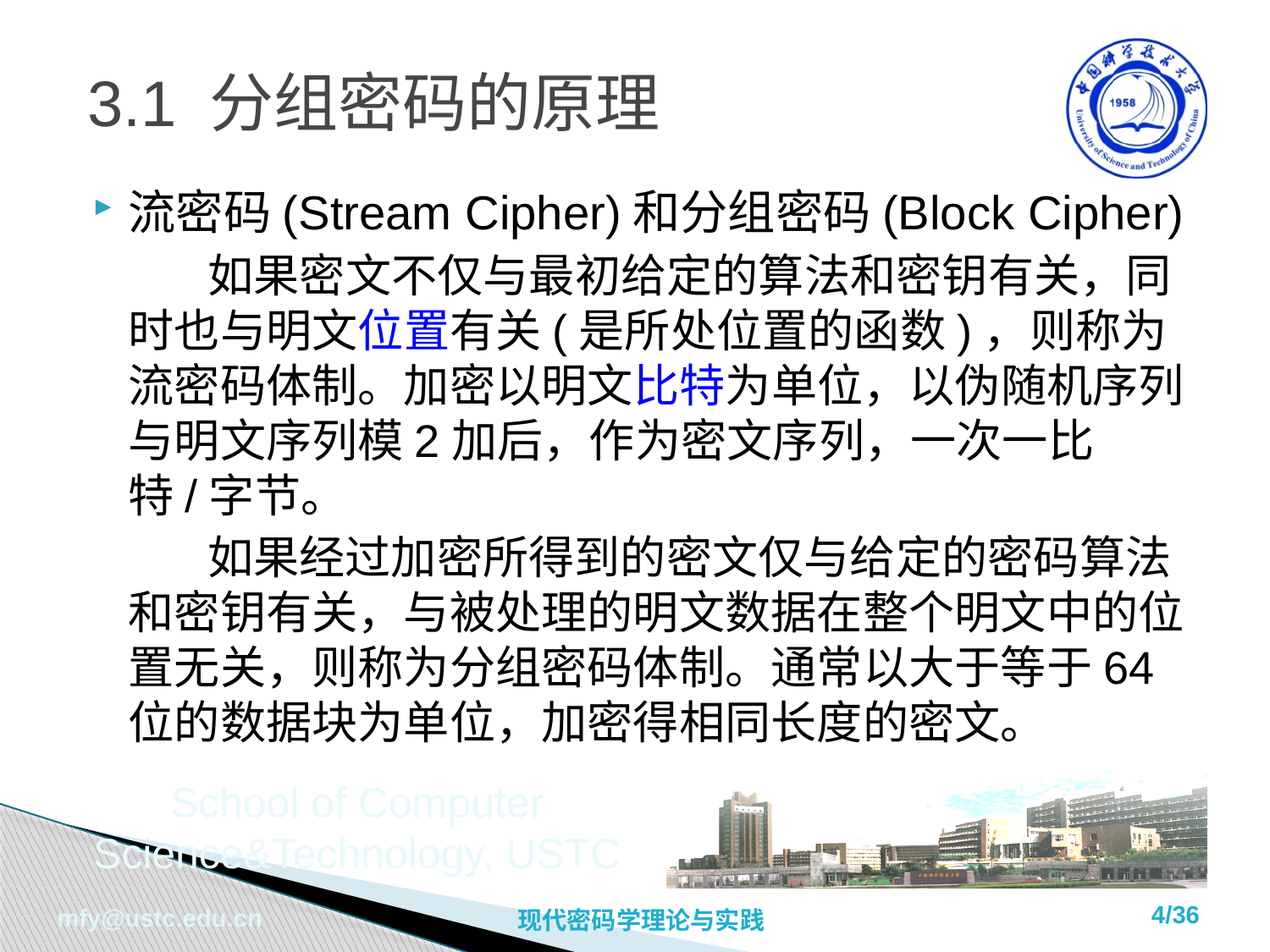

# 3.1 分组密码的原理
流密码(Stream Cipher)和分组密码(Block Cipher)
           如果密文不仅与最初给定的算法和密钥有关，同时也与明文位置有关(是所处位置的函数)，则称为流密码体制。加密以明文比特为单位，以伪随机序列与明文序列模2加后，作为密文序列，一次一比特/字节。
          如果经过加密所得到的密文仅与给定的密码算法和密钥有关，与被处理的明文数据在整个明文中的位置无关，则称为分组密码体制。通常以大于等于64位的数据块为单位，加密得相同长度的密文。